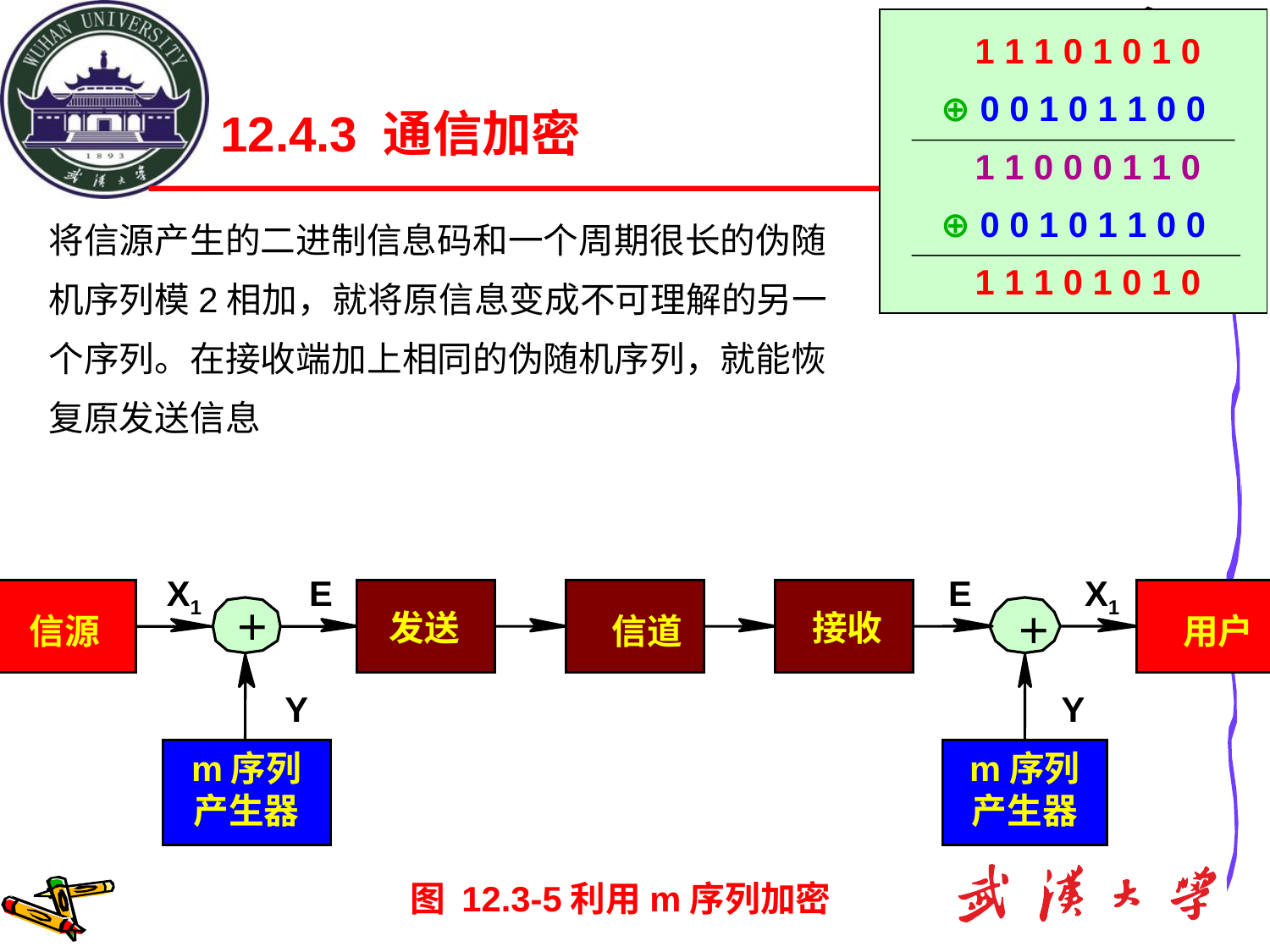

1 1 1 0 1 0 1 0
⊕ 0 0 1 0 1 1 0 0
   1 1 0 0 0 1 1 0
⊕ 0 0 1 0 1 1 0 0
   1 1 1 0 1 0 1 0

12.4.3 通信加密
将信源产生的二进制信息码和一个周期很长的伪随机序列模2相加，就将原信息变成不可理解的另一个序列。在接收端加上相同的伪随机序列，就能恢复原发送信息
X1
E
E
X1

信源
＋
发送
接收

信道
＋
用户

Y
Y
m序列
产生器
m序列
产生器
图 12.3-5利用m序列加密